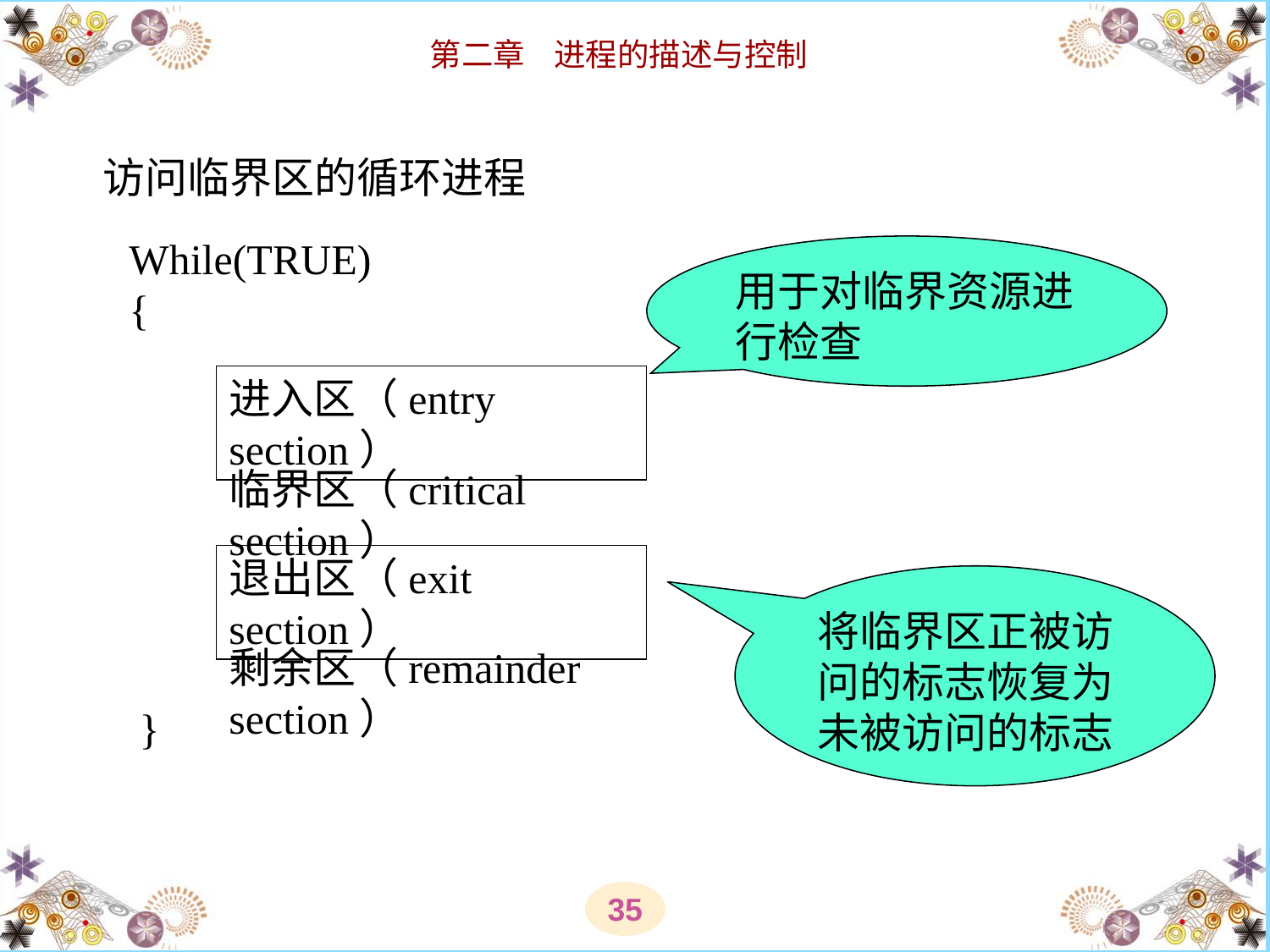

访问临界区的循环进程
While(TRUE)
{
用于对临界资源进行检查
进入区（entry section）
临界区（critical section）
退出区（exit section）
将临界区正被访问的标志恢复为未被访问的标志
剩余区（remainder section）
}